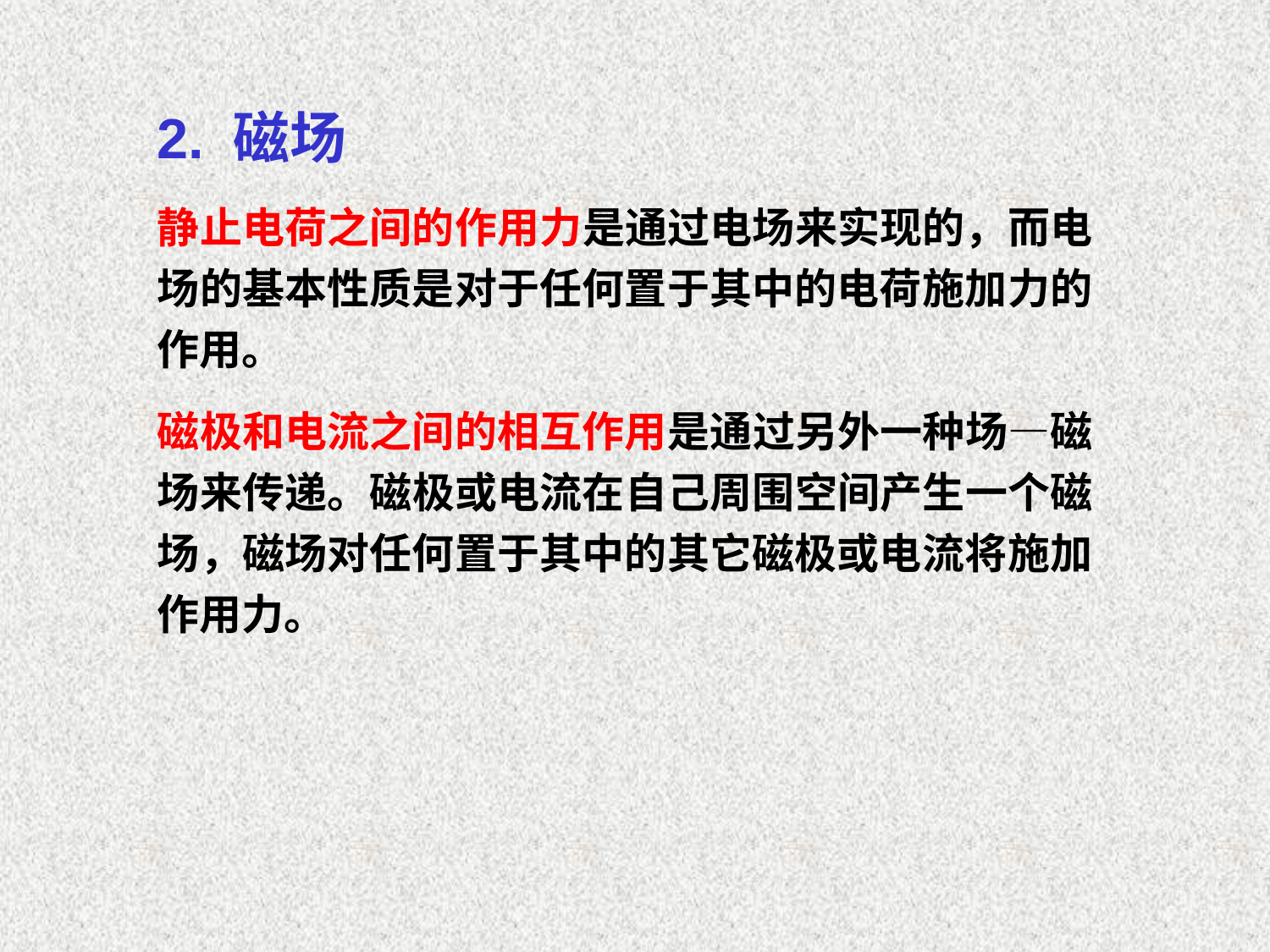

2. 磁场
静止电荷之间的作用力是通过电场来实现的，而电场的基本性质是对于任何置于其中的电荷施加力的作用。
磁极和电流之间的相互作用是通过另外一种场—磁场来传递。磁极或电流在自己周围空间产生一个磁场，磁场对任何置于其中的其它磁极或电流将施加作用力。